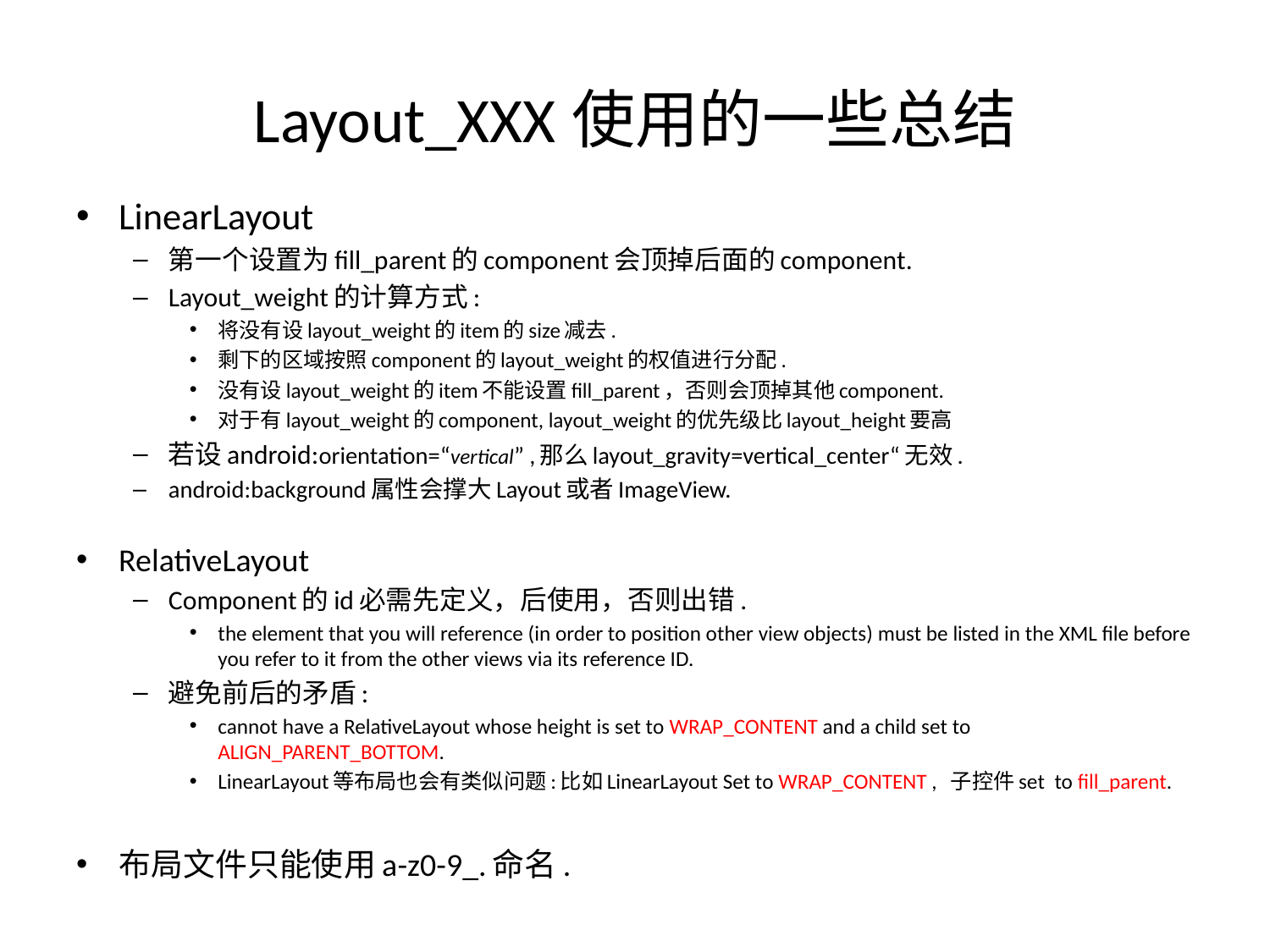

# Layout_XXX使用的一些总结
LinearLayout
第一个设置为fill_parent的component会顶掉后面的component.
Layout_weight的计算方式:
将没有设layout_weight的item的size减去.
剩下的区域按照component的layout_weight的权值进行分配.
没有设layout_weight的item不能设置fill_parent，否则会顶掉其他component.
对于有layout_weight的component, layout_weight的优先级比layout_height要高
若设android:orientation=“vertical” ,那么layout_gravity=vertical_center“无效.
android:background属性会撑大Layout或者ImageView.

RelativeLayout
Component的id必需先定义，后使用，否则出错.
the element that you will reference (in order to position other view objects) must be listed in the XML file before you refer to it from the other views via its reference ID.
避免前后的矛盾:
cannot have a RelativeLayout whose height is set to WRAP_CONTENT and a child set to ALIGN_PARENT_BOTTOM.
LinearLayout等布局也会有类似问题:比如LinearLayout Set to WRAP_CONTENT ,  子控件set  to fill_parent.

布局文件只能使用a-z0-9_.命名.